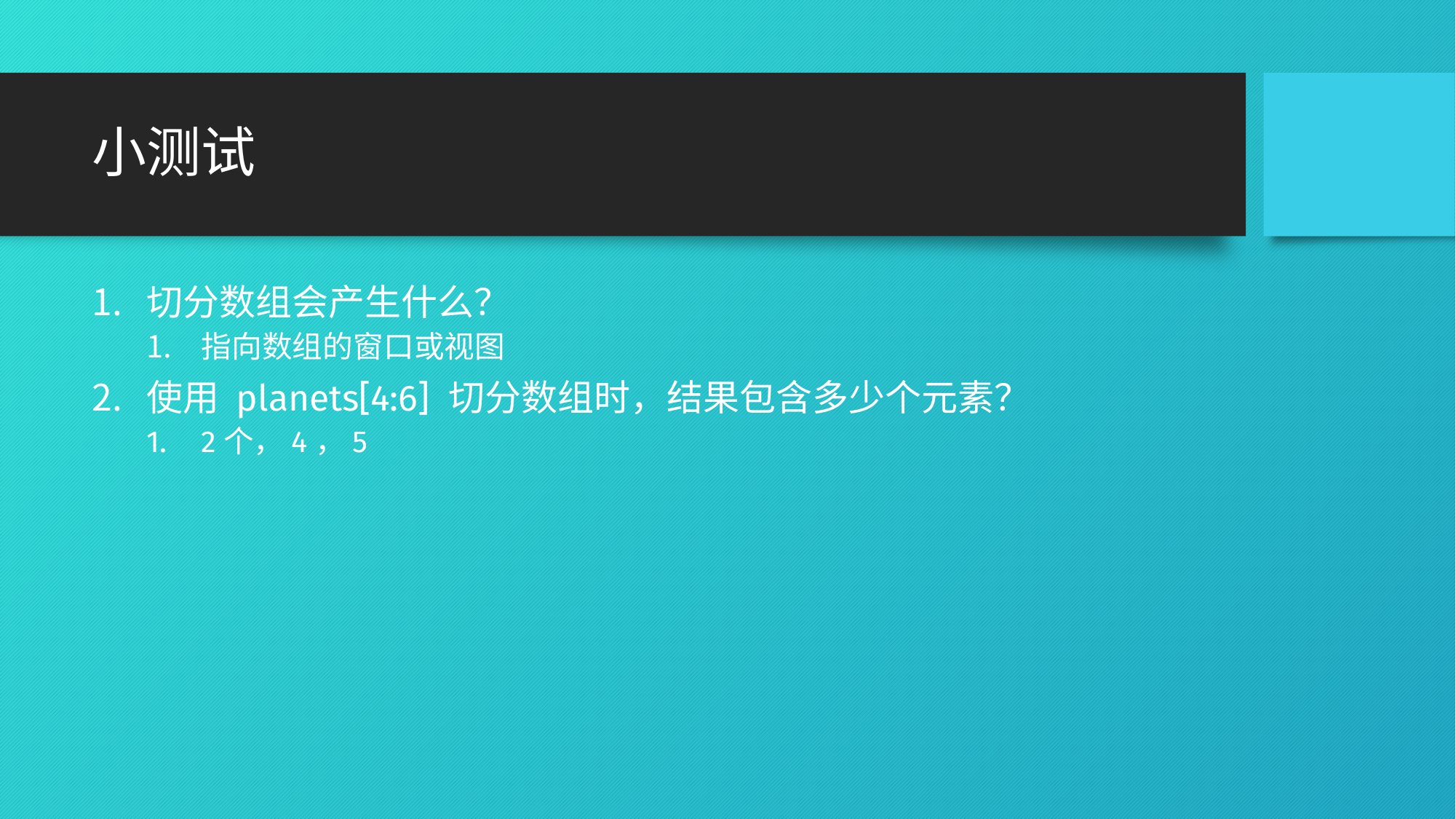

# 小测试
切分数组会产生什么？
指向数组的窗口或视图
使用 planets[4:6] 切分数组时，结果包含多少个元素？
2个，4，5